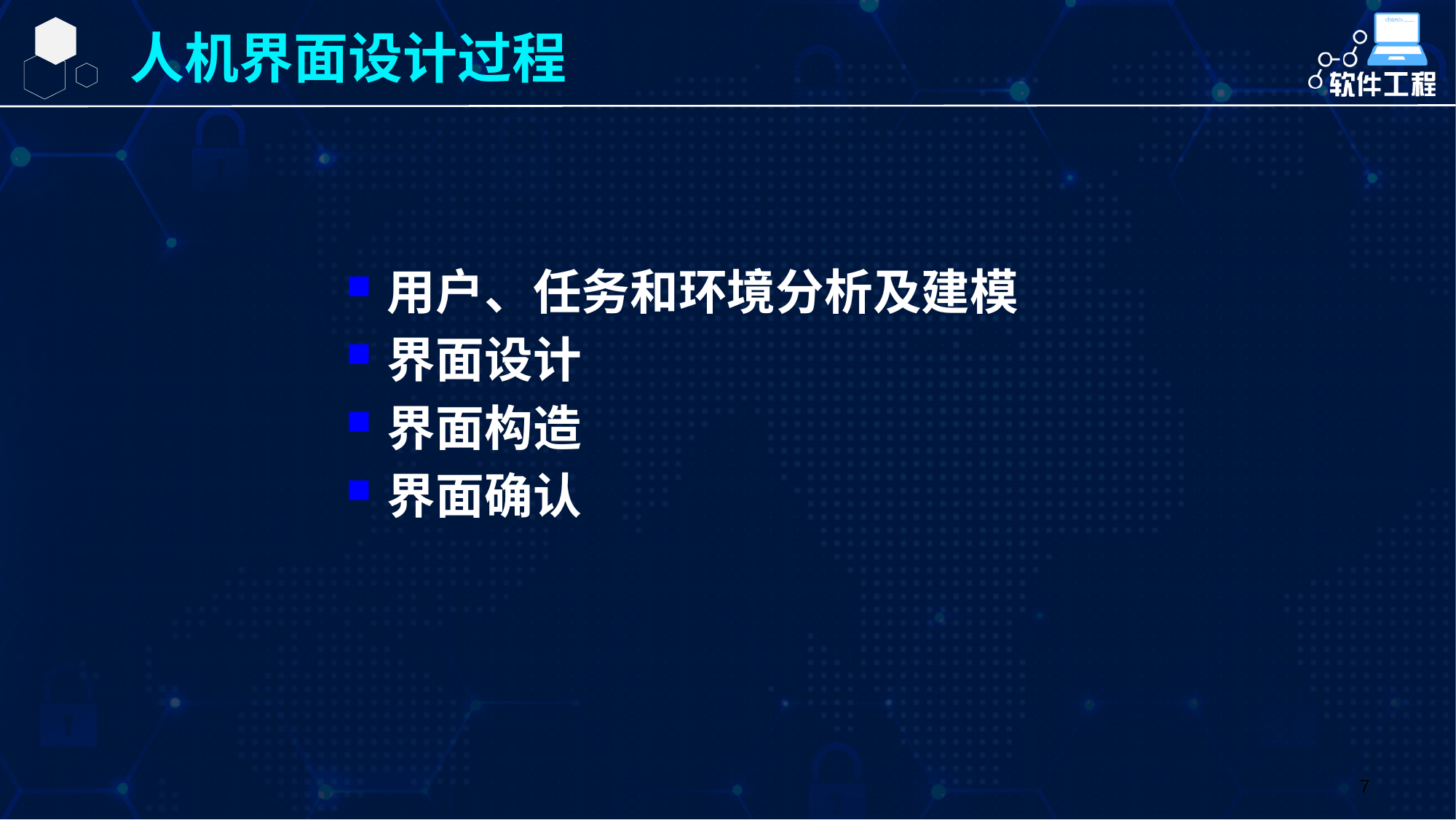

人机界面设计过程
用户、任务和环境分析及建模
界面设计
界面构造
界面确认
7